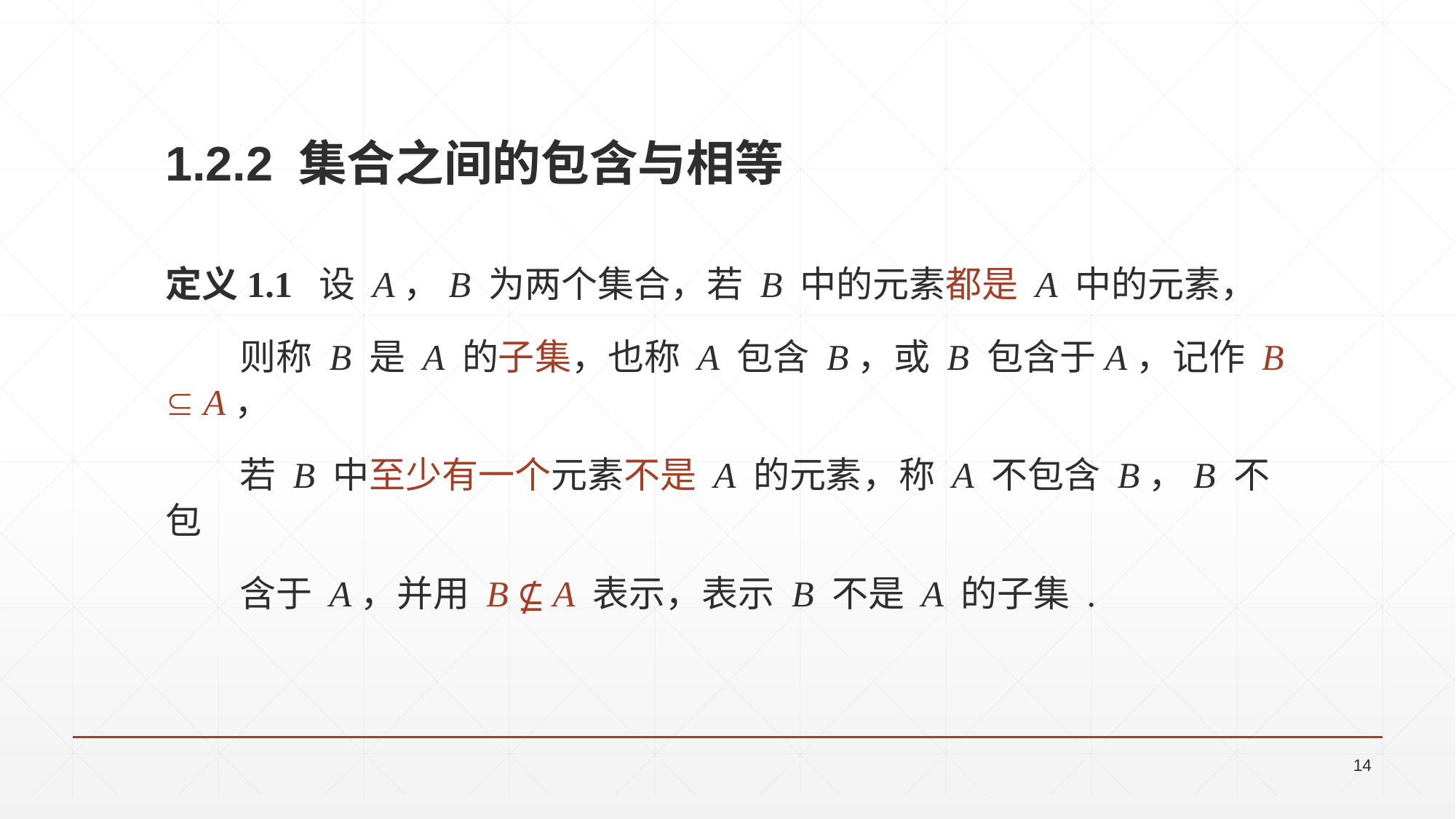

1.2.2 集合之间的包含与相等
定义1.1  设 A，B 为两个集合，若 B 中的元素都是 A 中的元素，
        则称 B 是 A 的子集，也称 A 包含 B，或 B 包含于A，记作 B ⊆ A，
        若 B 中至少有一个元素不是 A 的元素，称 A 不包含 B，B 不包
        含于 A，并用 B ⊈ A 表示，表示 B 不是 A 的子集 .
14